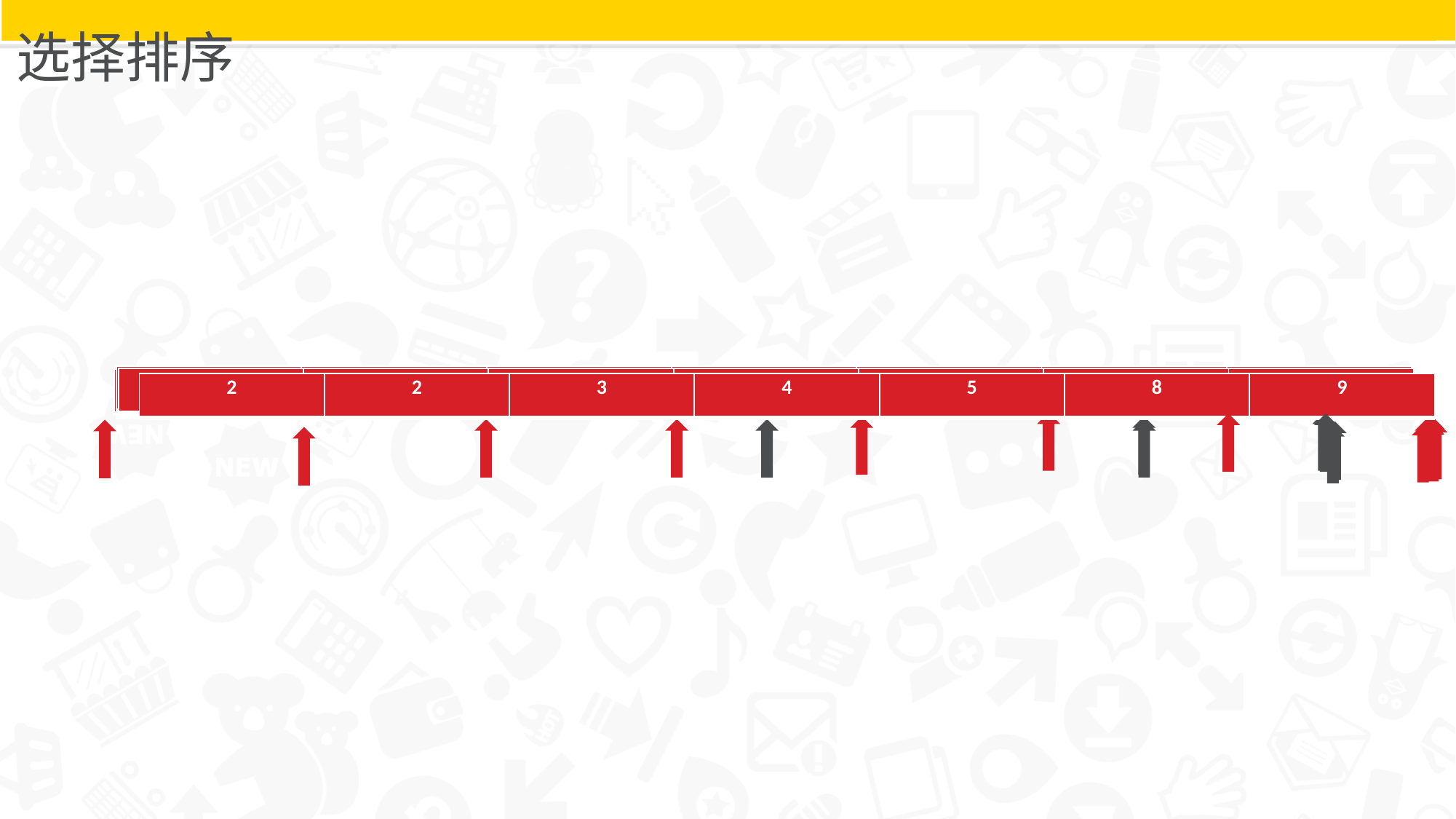

# 选择排序
| 1 | 2 | 3 | 4 | 9 | 5 | 8 |
| --- | --- | --- | --- | --- | --- | --- |
| 1 | 2 | 3 | 4 | 5 | 9 | 8 |
| --- | --- | --- | --- | --- | --- | --- |
| 1 | 8 | 5 | 3 | 9 | 4 | 2 |
| --- | --- | --- | --- | --- | --- | --- |
| 1 | 2 | 3 | 5 | 9 | 4 | 8 |
| --- | --- | --- | --- | --- | --- | --- |
| 1 | 2 | 5 | 3 | 9 | 4 | 8 |
| --- | --- | --- | --- | --- | --- | --- |
| 2 | 8 | 5 | 3 | 9 | 4 | 1 |
| --- | --- | --- | --- | --- | --- | --- |
| 2 | 2 | 3 | 4 | 5 | 8 | 9 |
| --- | --- | --- | --- | --- | --- | --- |